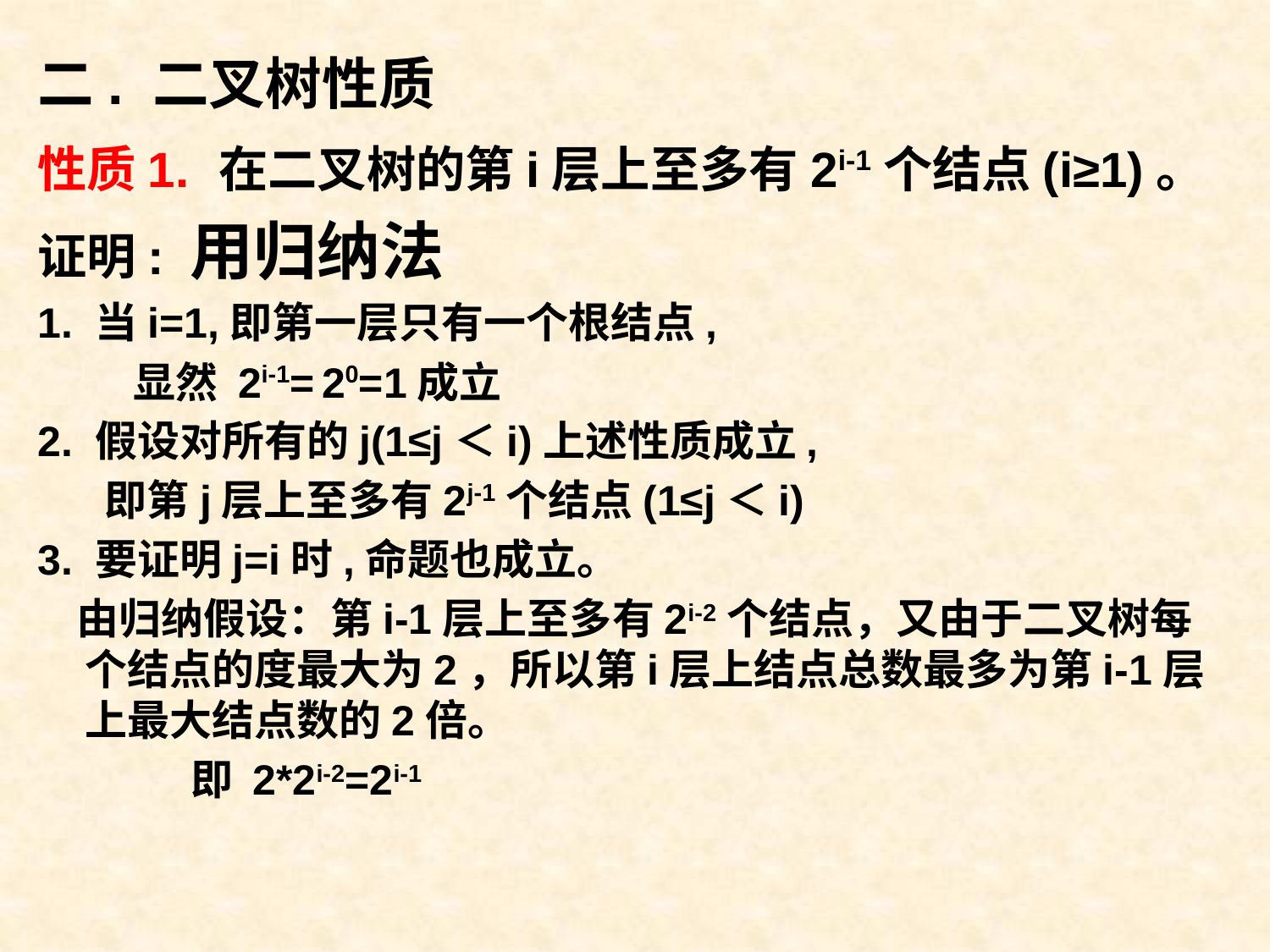

二. 二叉树性质
性质1. 在二叉树的第i层上至多有2i-1个结点(i≥1)。
证明: 用归纳法
1. 当i=1,即第一层只有一个根结点,
         显然 2i-1= 20=1成立
2. 假设对所有的j(1≤j＜i)上述性质成立,
      即第j层上至多有2j-1个结点(1≤j＜i)
3. 要证明j=i时,命题也成立。
   由归纳假设：第i-1层上至多有2i-2个结点，又由于二叉树每个结点的度最大为2，所以第i层上结点总数最多为第i-1层上最大结点数的2倍。
               即 2*2i-2=2i-1